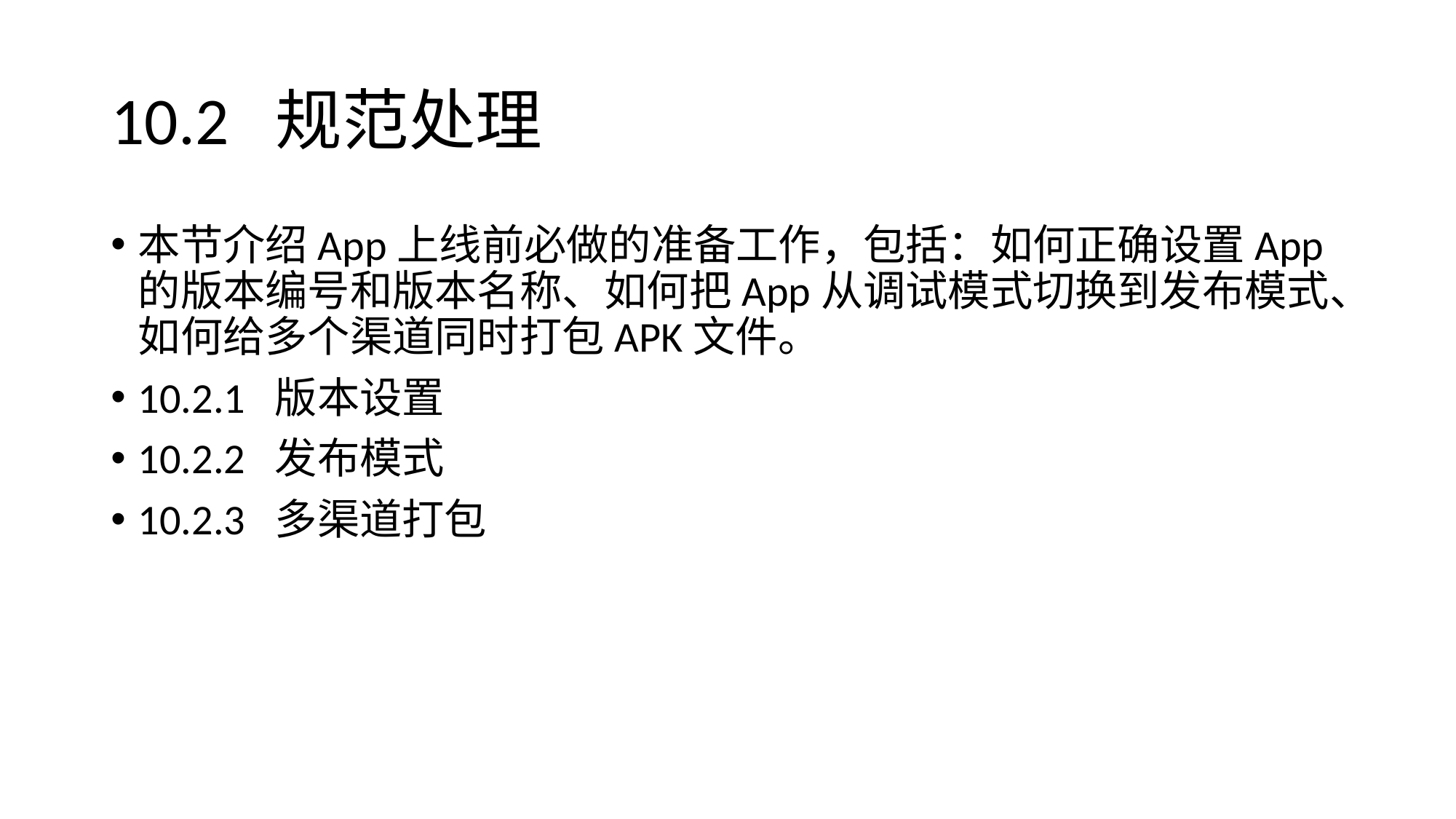

# 10.2  规范处理
本节介绍App上线前必做的准备工作，包括：如何正确设置App的版本编号和版本名称、如何把App从调试模式切换到发布模式、如何给多个渠道同时打包APK文件。
10.2.1  版本设置
10.2.2  发布模式
10.2.3  多渠道打包